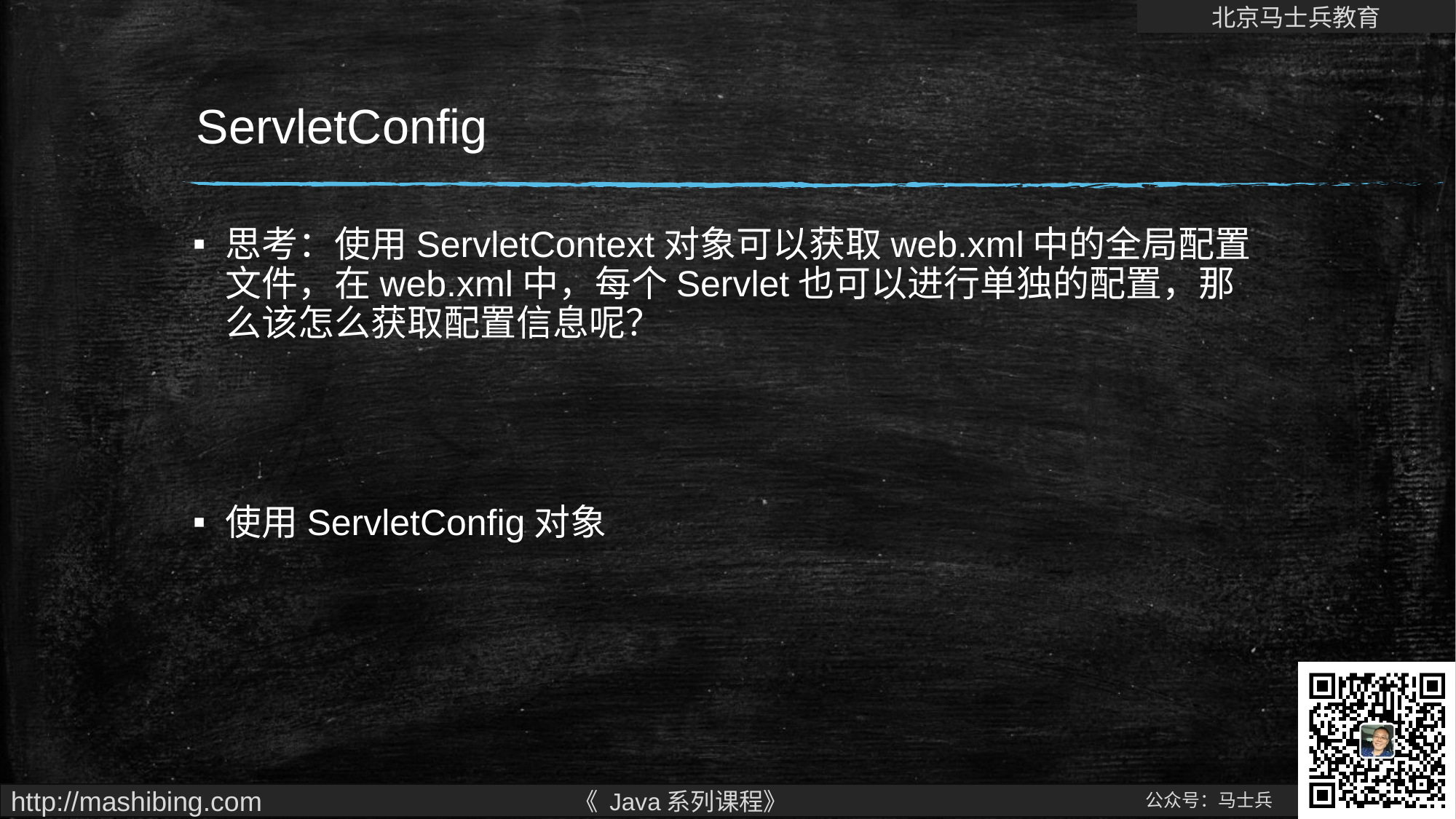

# ServletConfig
思考：使用ServletContext对象可以获取web.xml中的全局配置文件，在web.xml中，每个Servlet也可以进行单独的配置，那么该怎么获取配置信息呢？

使用ServletConfig对象